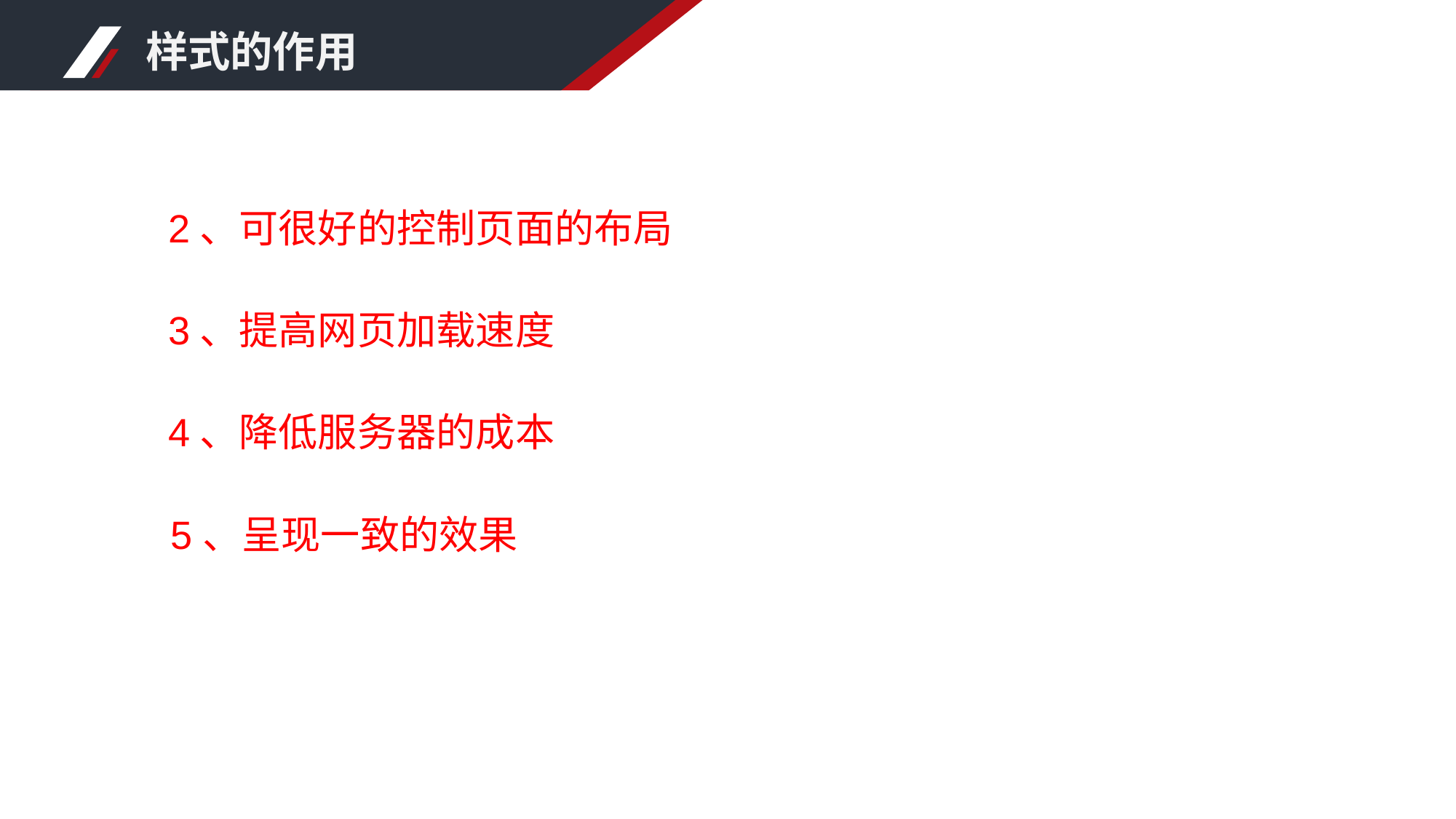

样式的作用
2、可很好的控制页面的布局
3、提高网页加载速度
4、降低服务器的成本
5、呈现一致的效果